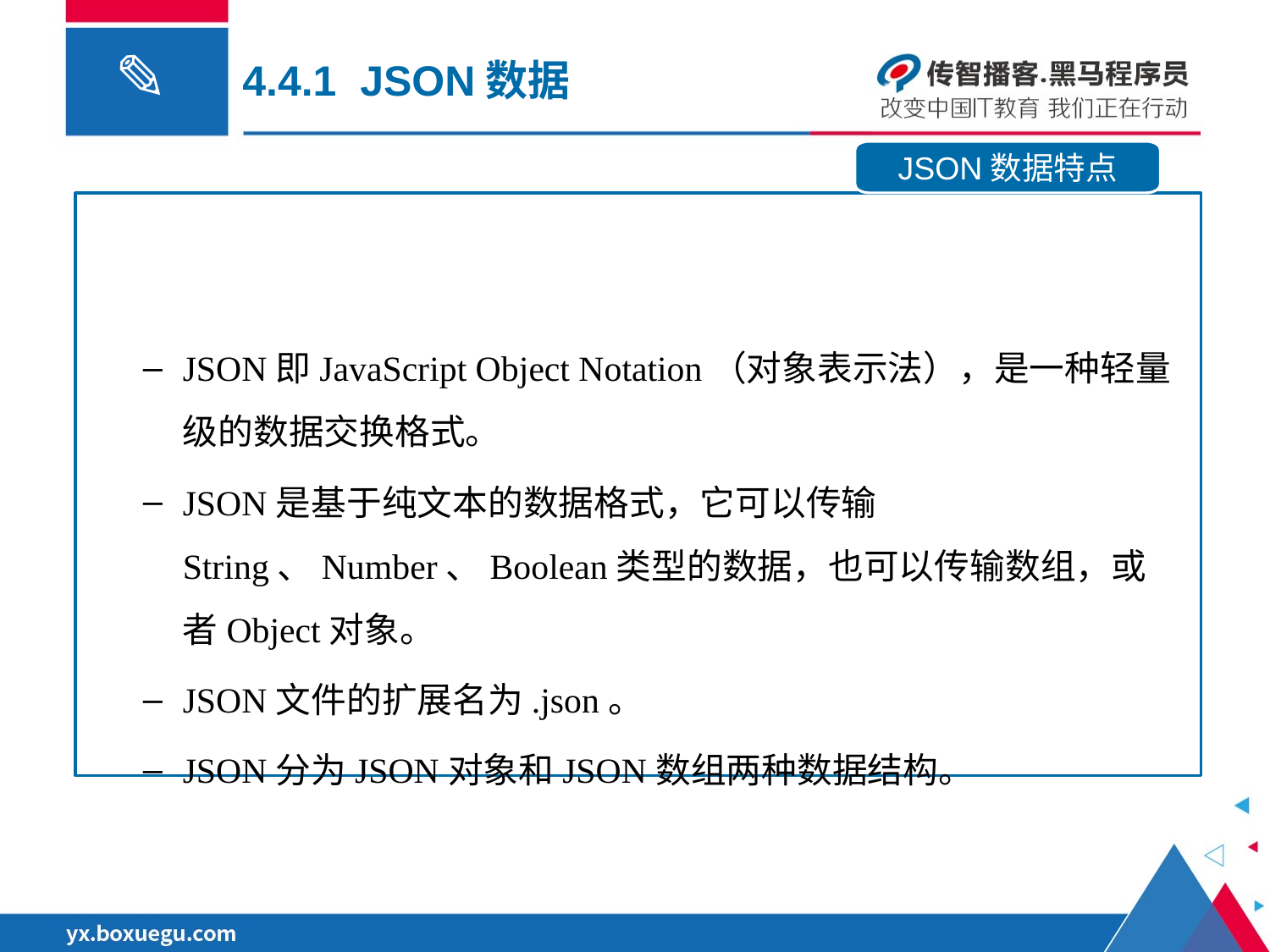

4.4.1  JSON数据

JSON数据特点

JSON即JavaScript Object Notation（对象表示法），是一种轻量级的数据交换格式。
JSON是基于纯文本的数据格式，它可以传输String、Number、Boolean类型的数据，也可以传输数组，或者Object对象。
JSON文件的扩展名为.json。
JSON分为JSON对象和JSON数组两种数据结构。